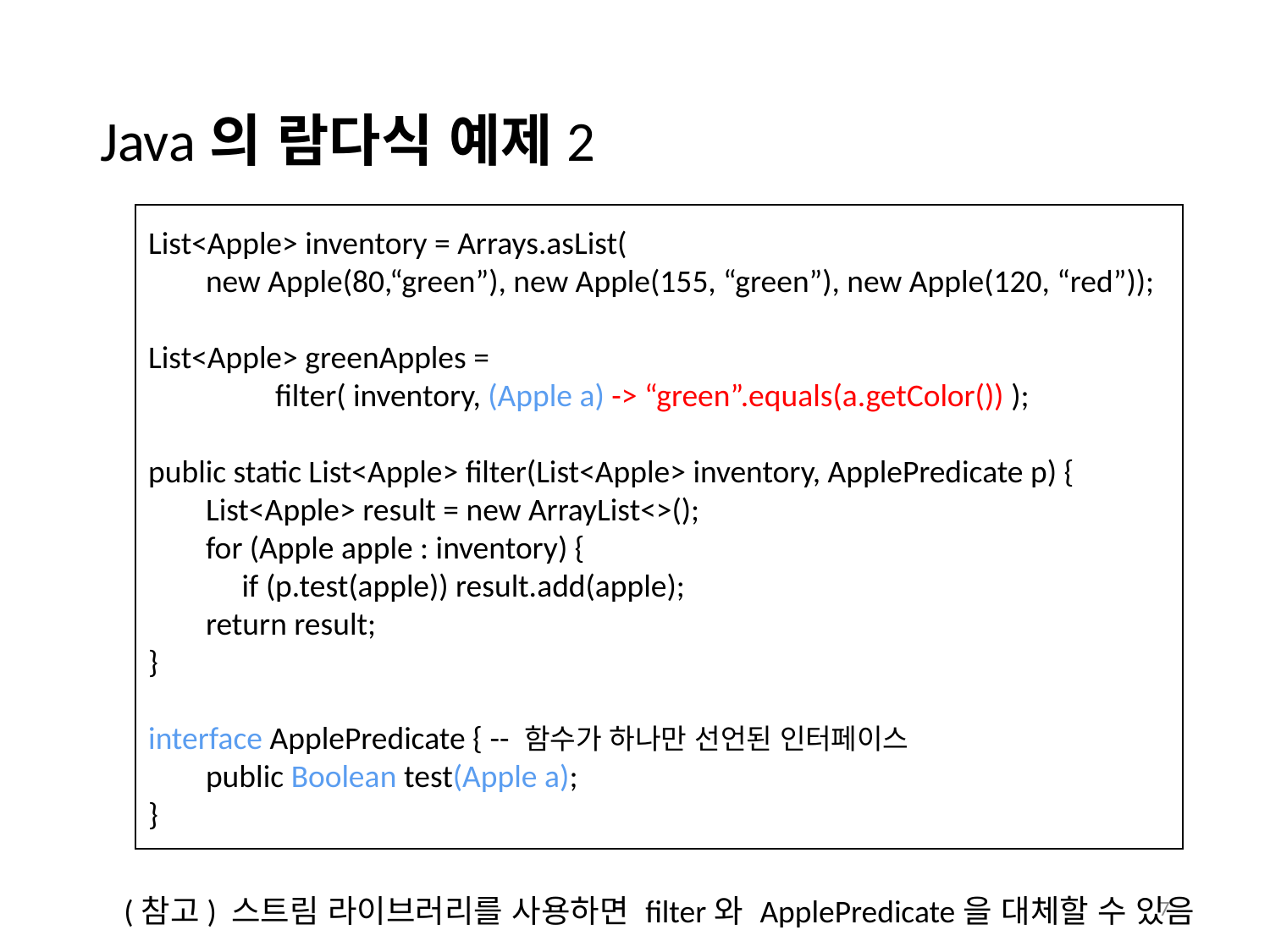

# Java의 람다식 예제2
List<Apple> inventory = Arrays.asList(
        new Apple(80,“green”), new Apple(155, “green”), new Apple(120, “red”));

List<Apple> greenApples =
	filter( inventory, (Apple a) -> “green”.equals(a.getColor()) );

public static List<Apple> filter(List<Apple> inventory, ApplePredicate p) {
        List<Apple> result = new ArrayList<>();
        for (Apple apple : inventory) {
             if (p.test(apple)) result.add(apple);
        return result;
}

interface ApplePredicate { -- 함수가 하나만 선언된 인터페이스
        public Boolean test(Apple a);
}
7
(참고) 스트림 라이브러리를 사용하면 filter와 ApplePredicate을 대체할 수 있음